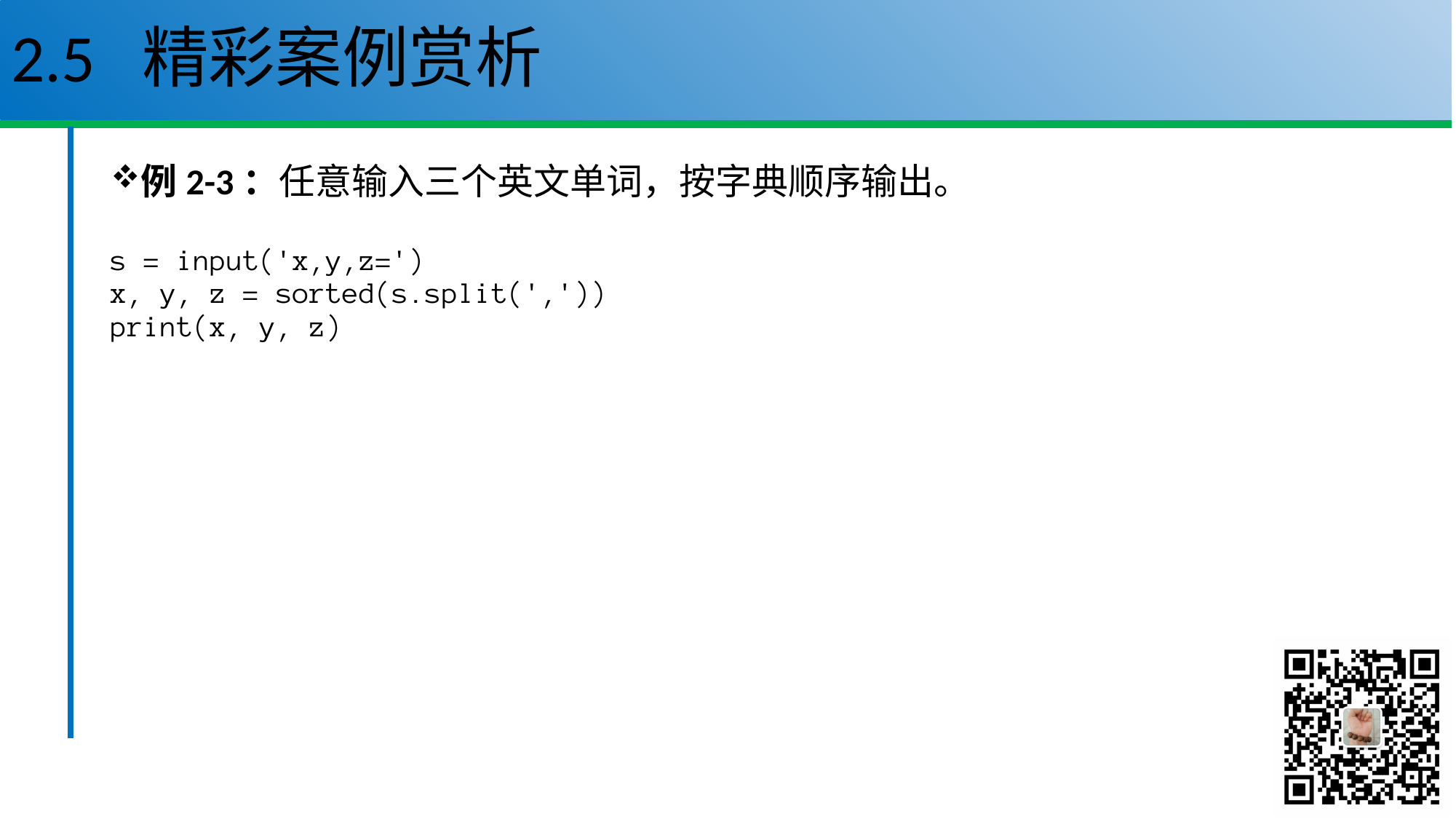

# 2.5  精彩案例赏析
例2-3：任意输入三个英文单词，按字典顺序输出。

s = input('x,y,z=')
x, y, z = sorted(s.split(','))
print(x, y, z)
82